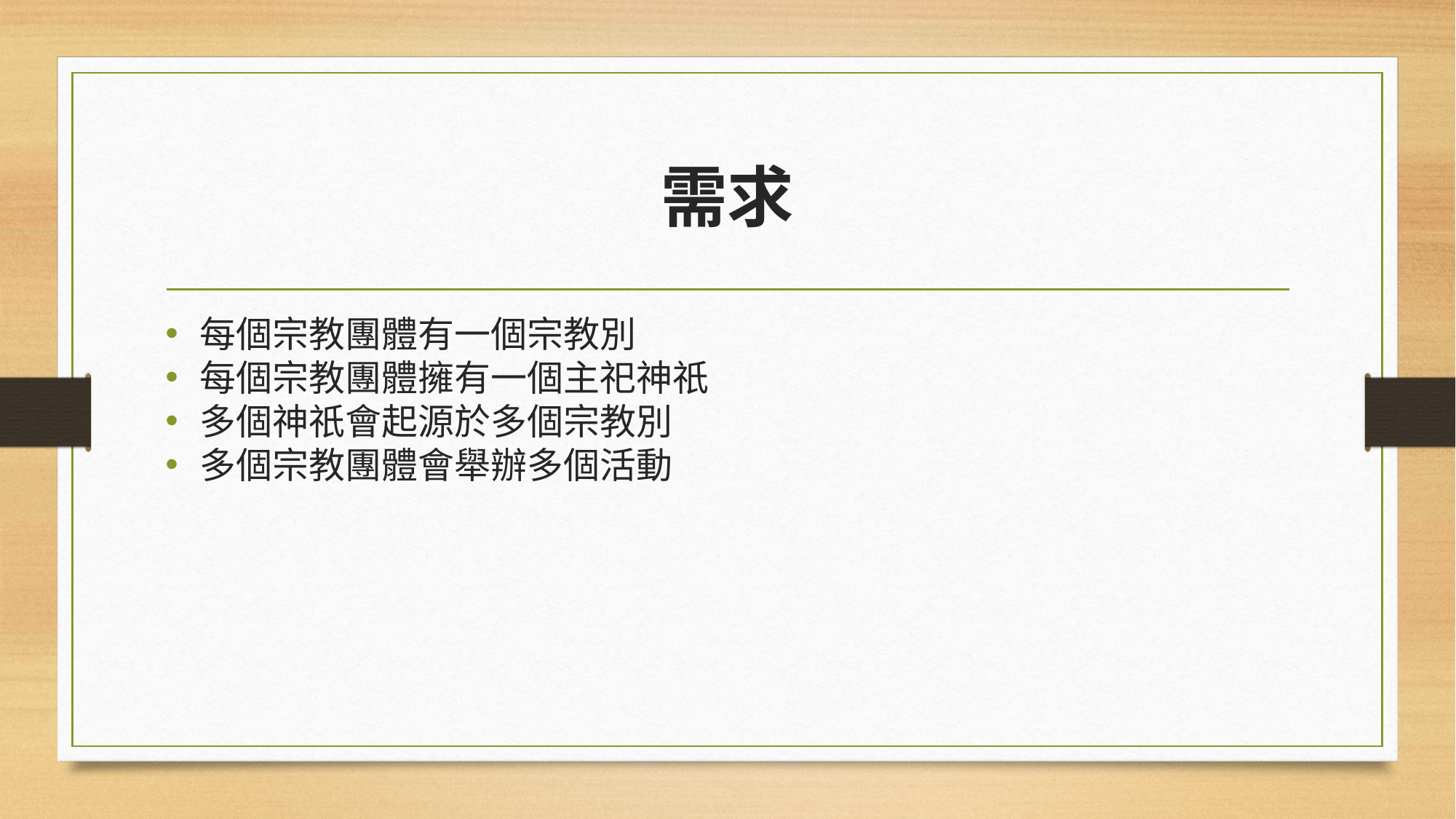

# 需求
每個宗教團體有一個宗教別
每個宗教團體擁有一個主祀神祇
多個神祇會起源於多個宗教別
多個宗教團體會舉辦多個活動